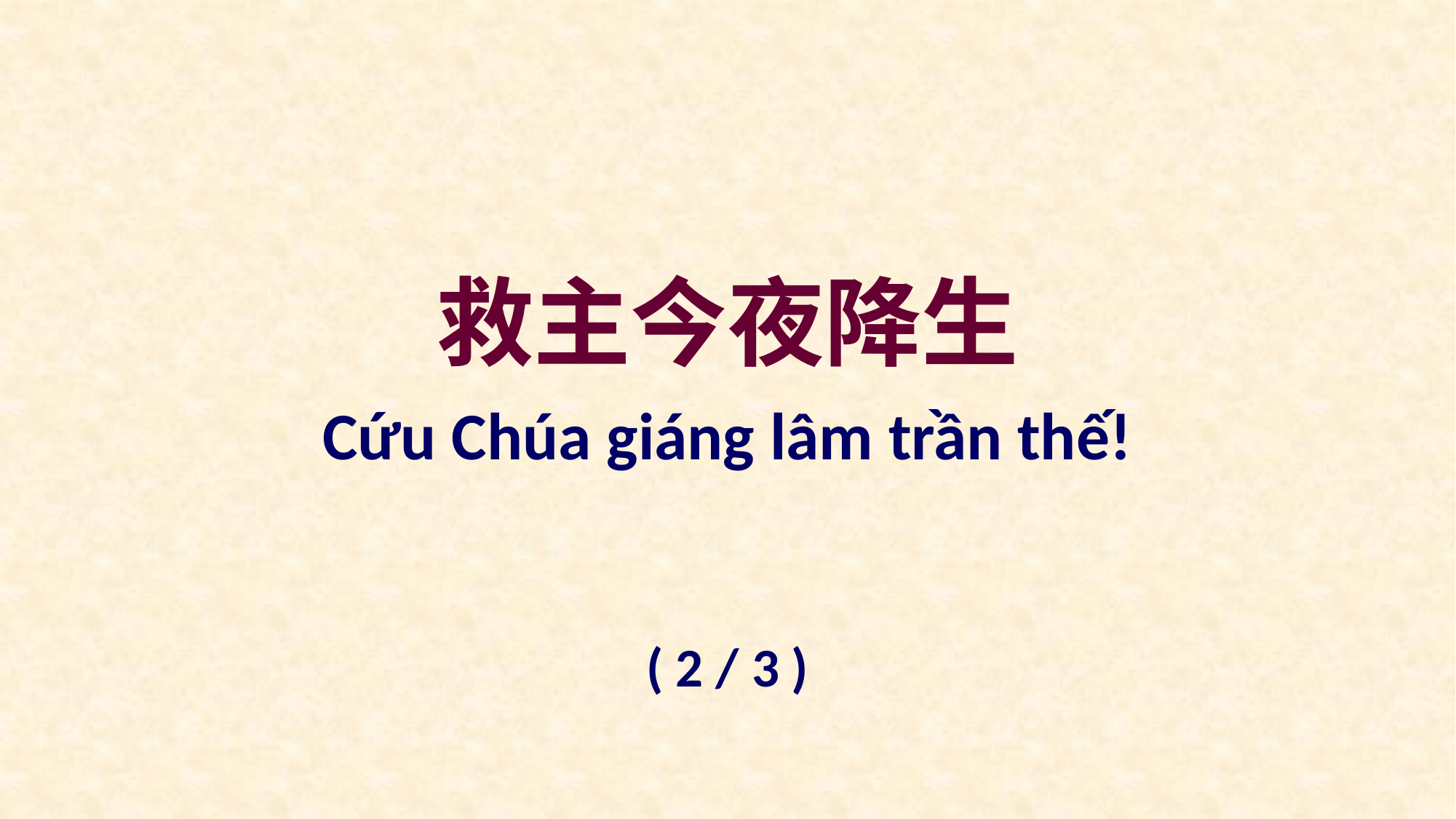

救主今夜降生
Cứu Chúa giáng lâm trần thế!
( 2 / 3 )